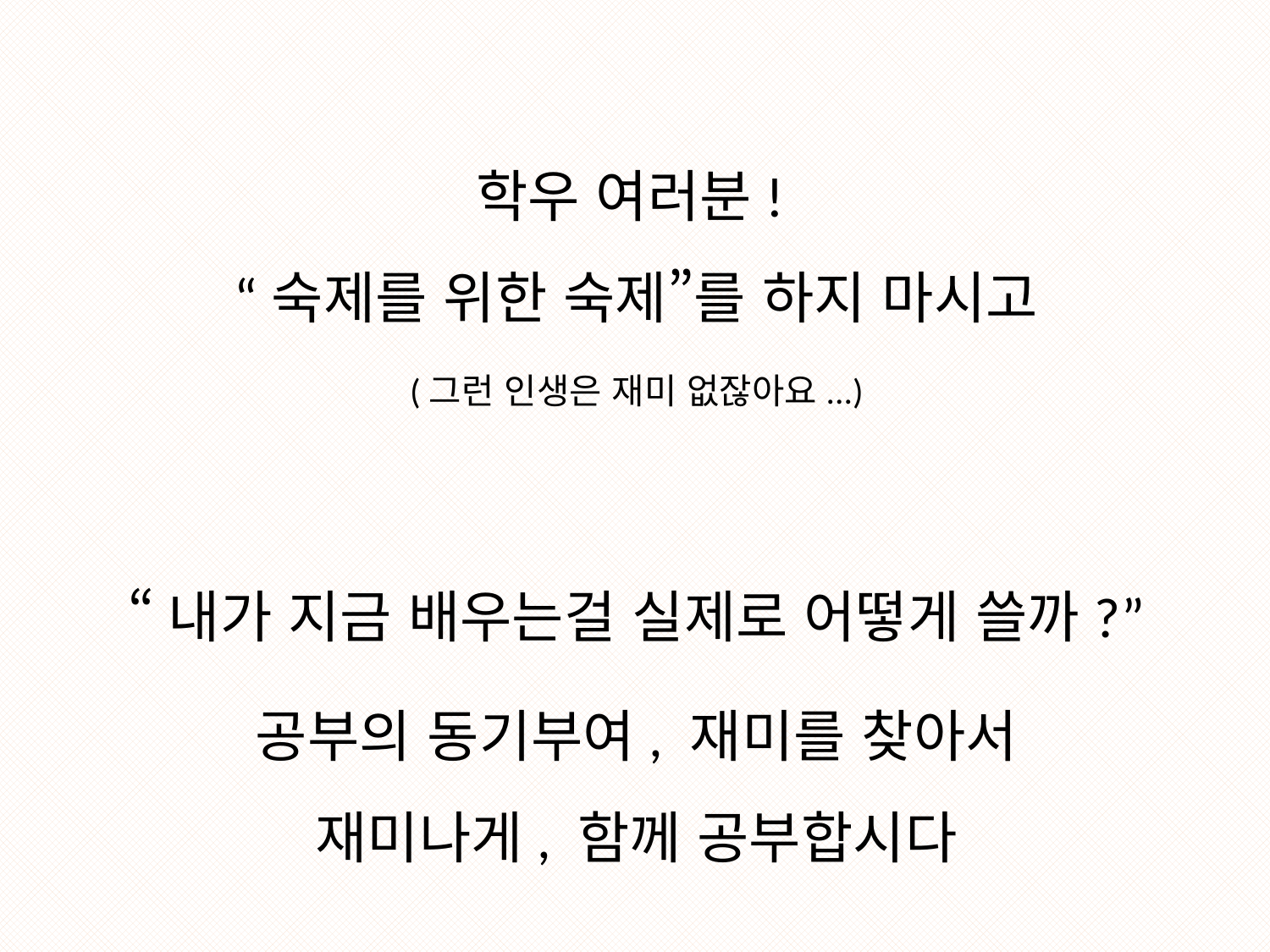

학우 여러분!
“숙제를 위한 숙제”를 하지 마시고
(그런 인생은 재미 없잖아요...)

“내가 지금 배우는걸 실제로 어떻게 쓸까?”
공부의 동기부여, 재미를 찾아서
재미나게, 함께 공부합시다